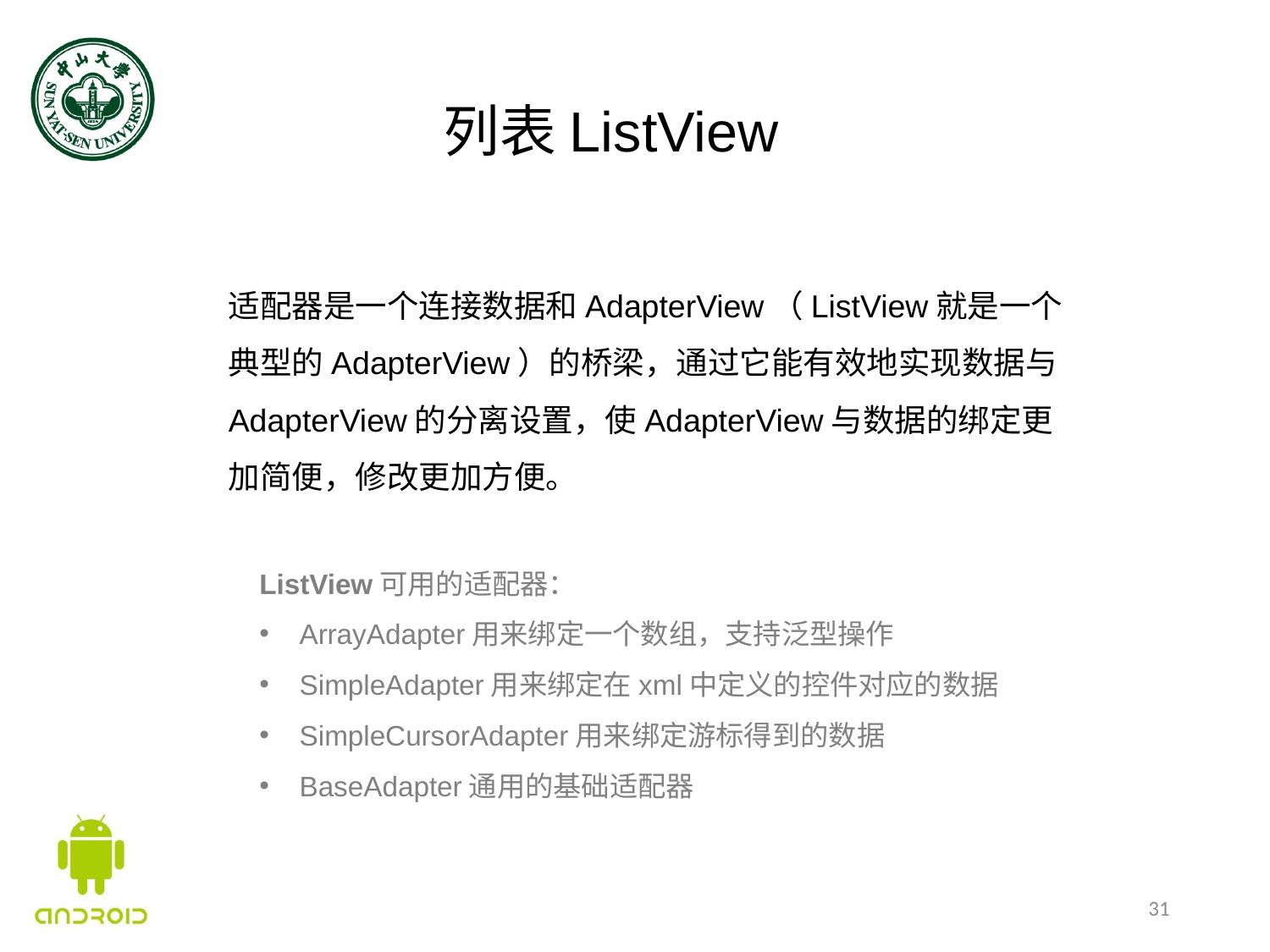

列表ListView

适配器是一个连接数据和AdapterView（ListView就是一个典型的AdapterView）的桥梁，通过它能有效地实现数据与AdapterView的分离设置，使AdapterView与数据的绑定更加简便，修改更加方便。
ListView可用的适配器：
ArrayAdapter用来绑定一个数组，支持泛型操作
SimpleAdapter用来绑定在xml中定义的控件对应的数据
SimpleCursorAdapter用来绑定游标得到的数据
BaseAdapter通用的基础适配器
31